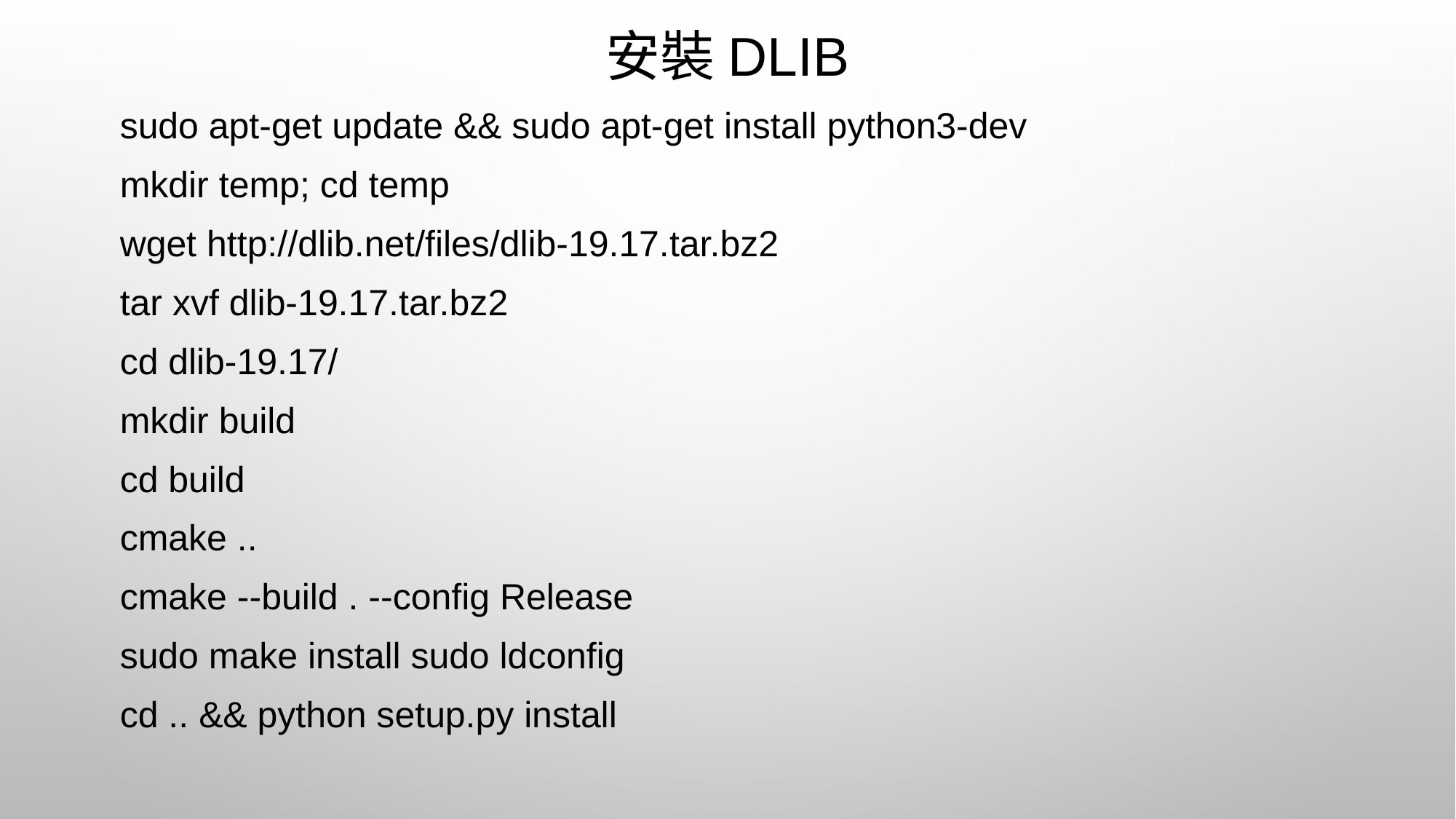

# 安裝DLIB
sudo apt-get update && sudo apt-get install python3-dev
mkdir temp; cd temp
wget http://dlib.net/files/dlib-19.17.tar.bz2
tar xvf dlib-19.17.tar.bz2
cd dlib-19.17/
mkdir build
cd build
cmake ..
cmake --build . --config Release
sudo make install sudo ldconfig
cd .. && python setup.py install